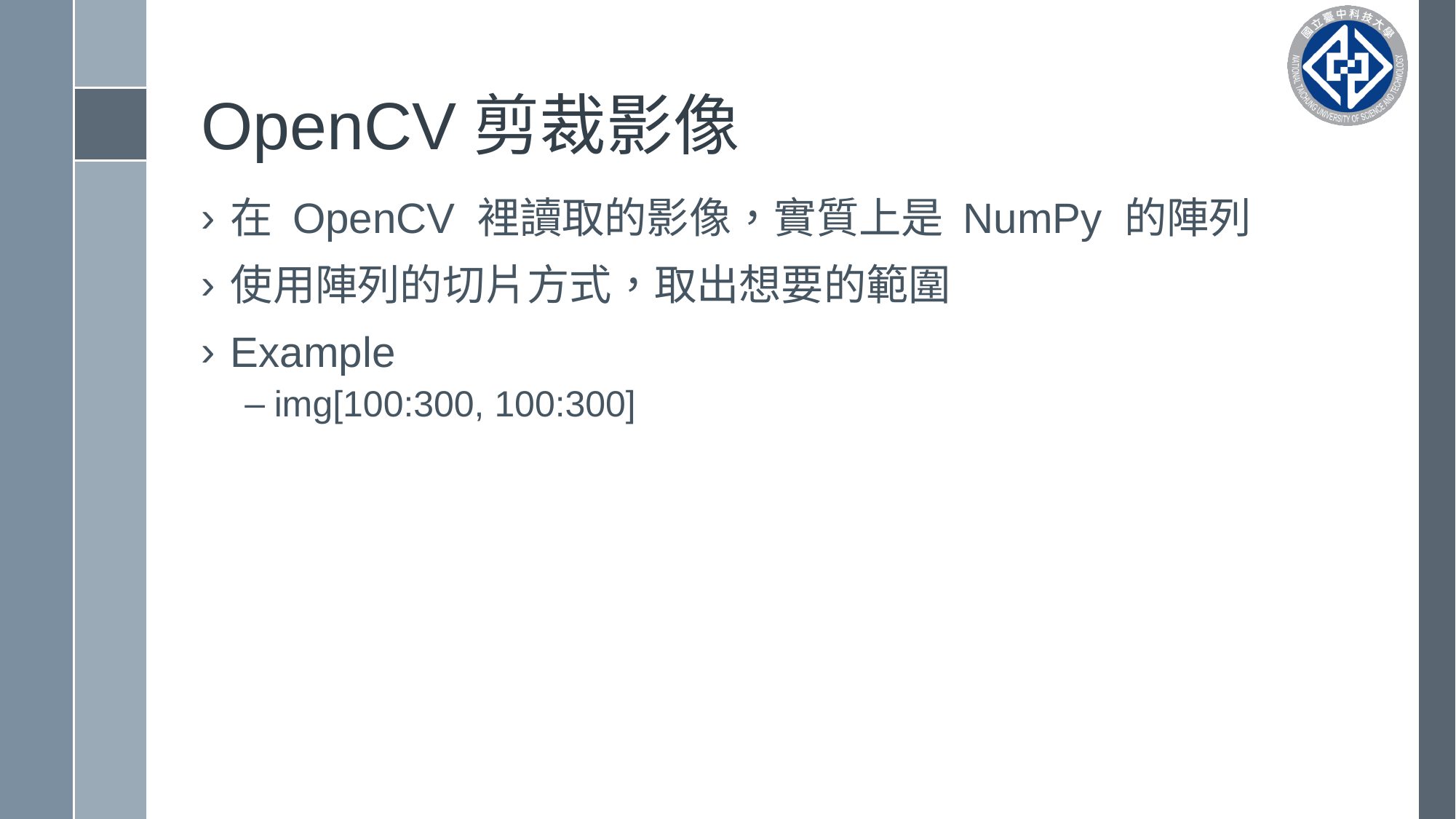

# OpenCV剪裁影像
在 OpenCV 裡讀取的影像，實質上是 NumPy 的陣列
使用陣列的切片方式，取出想要的範圍
Example
img[100:300, 100:300]